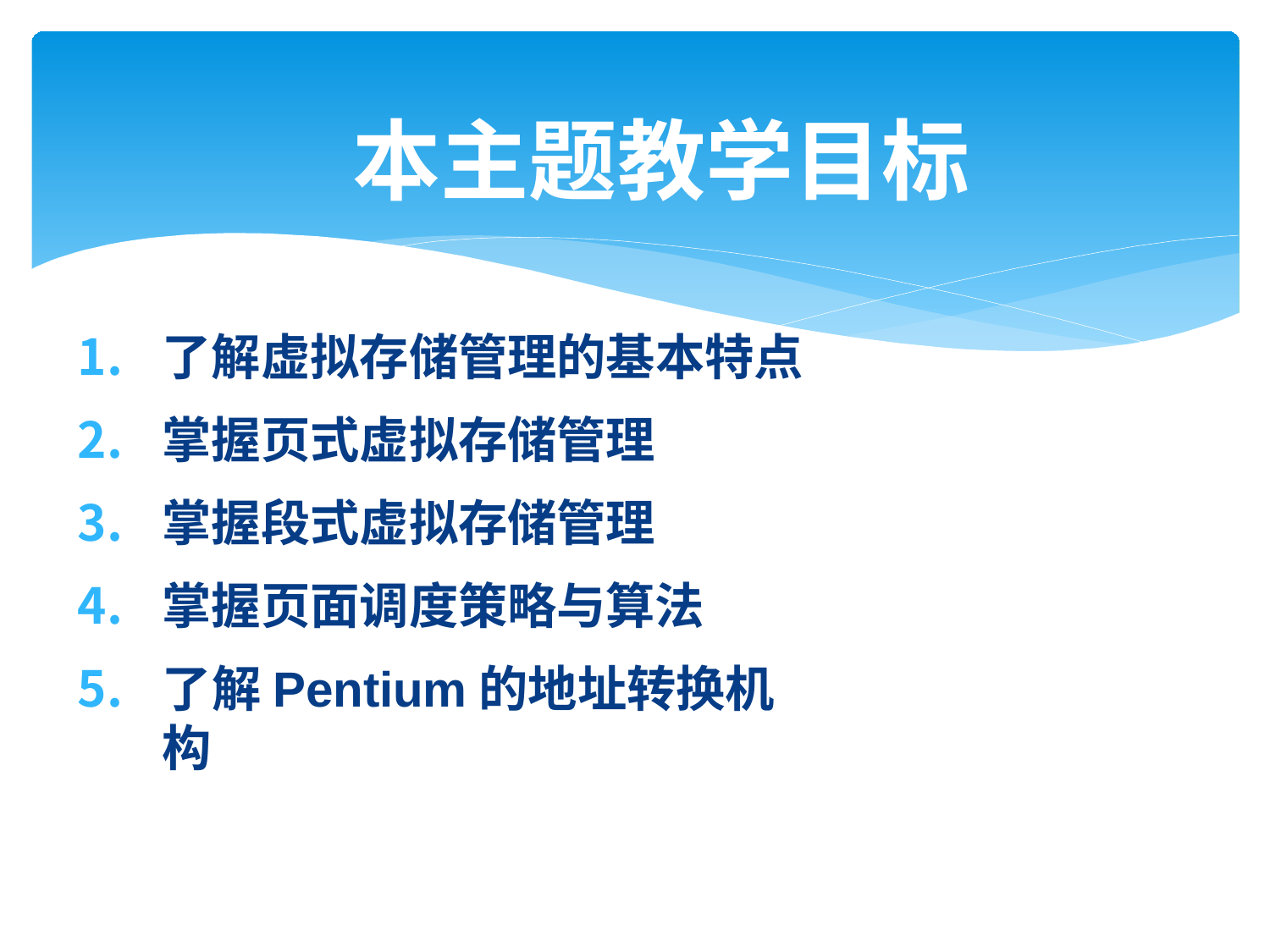

# 本主题教学目标
了解虚拟存储管理的基本特点
掌握页式虚拟存储管理
掌握段式虚拟存储管理
掌握页面调度策略与算法
了解Pentium的地址转换机构